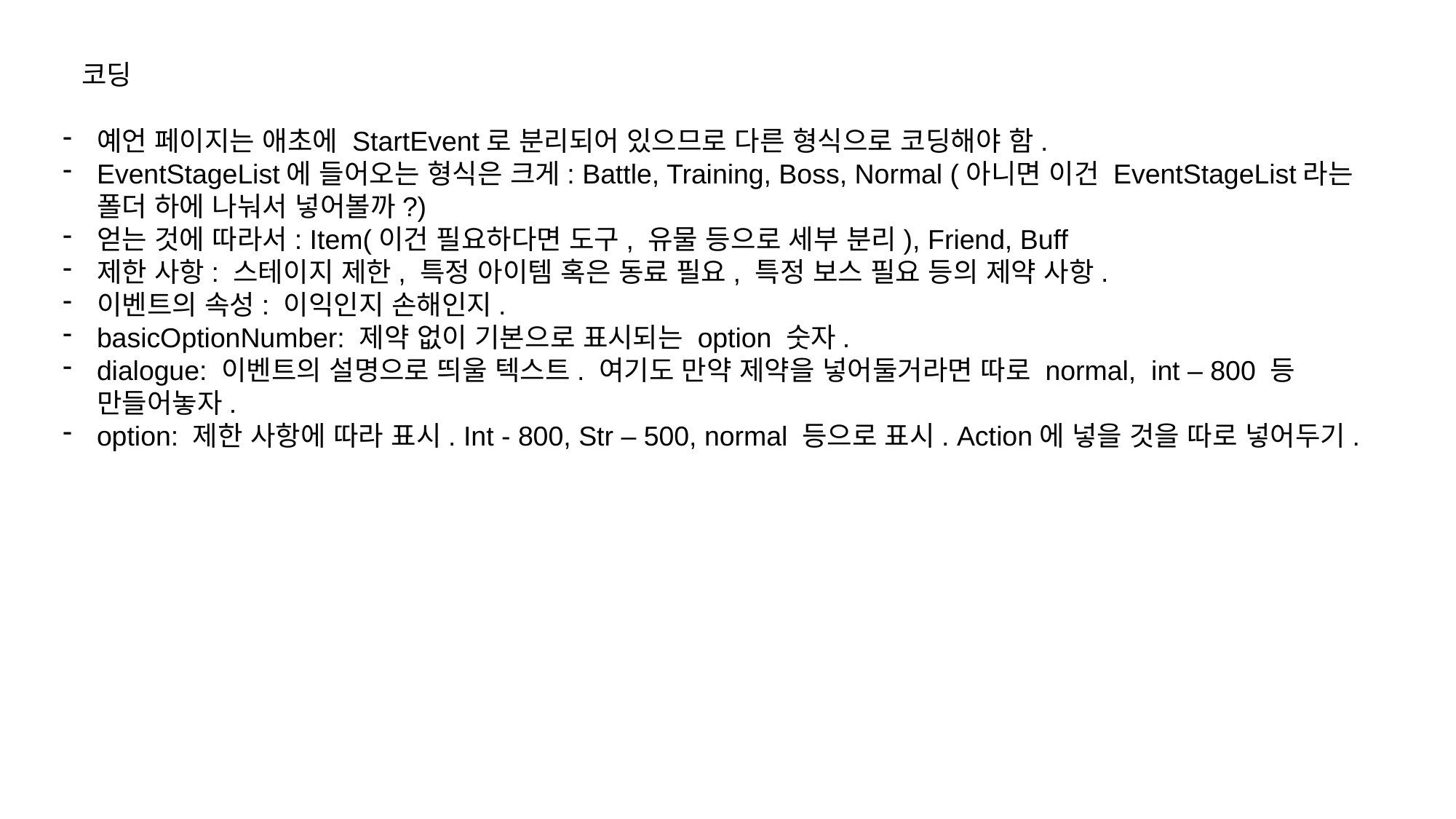

코딩
예언 페이지는 애초에 StartEvent로 분리되어 있으므로 다른 형식으로 코딩해야 함.
EventStageList에 들어오는 형식은 크게: Battle, Training, Boss, Normal (아니면 이건 EventStageList라는 폴더 하에 나눠서 넣어볼까?)
얻는 것에 따라서: Item(이건 필요하다면 도구, 유물 등으로 세부 분리), Friend, Buff
제한 사항: 스테이지 제한, 특정 아이템 혹은 동료 필요, 특정 보스 필요 등의 제약 사항.
이벤트의 속성: 이익인지 손해인지.
basicOptionNumber: 제약 없이 기본으로 표시되는 option 숫자.
dialogue: 이벤트의 설명으로 띄울 텍스트. 여기도 만약 제약을 넣어둘거라면 따로 normal,  int – 800 등 만들어놓자.
option: 제한 사항에 따라 표시. Int - 800, Str – 500, normal 등으로 표시. Action에 넣을 것을 따로 넣어두기.